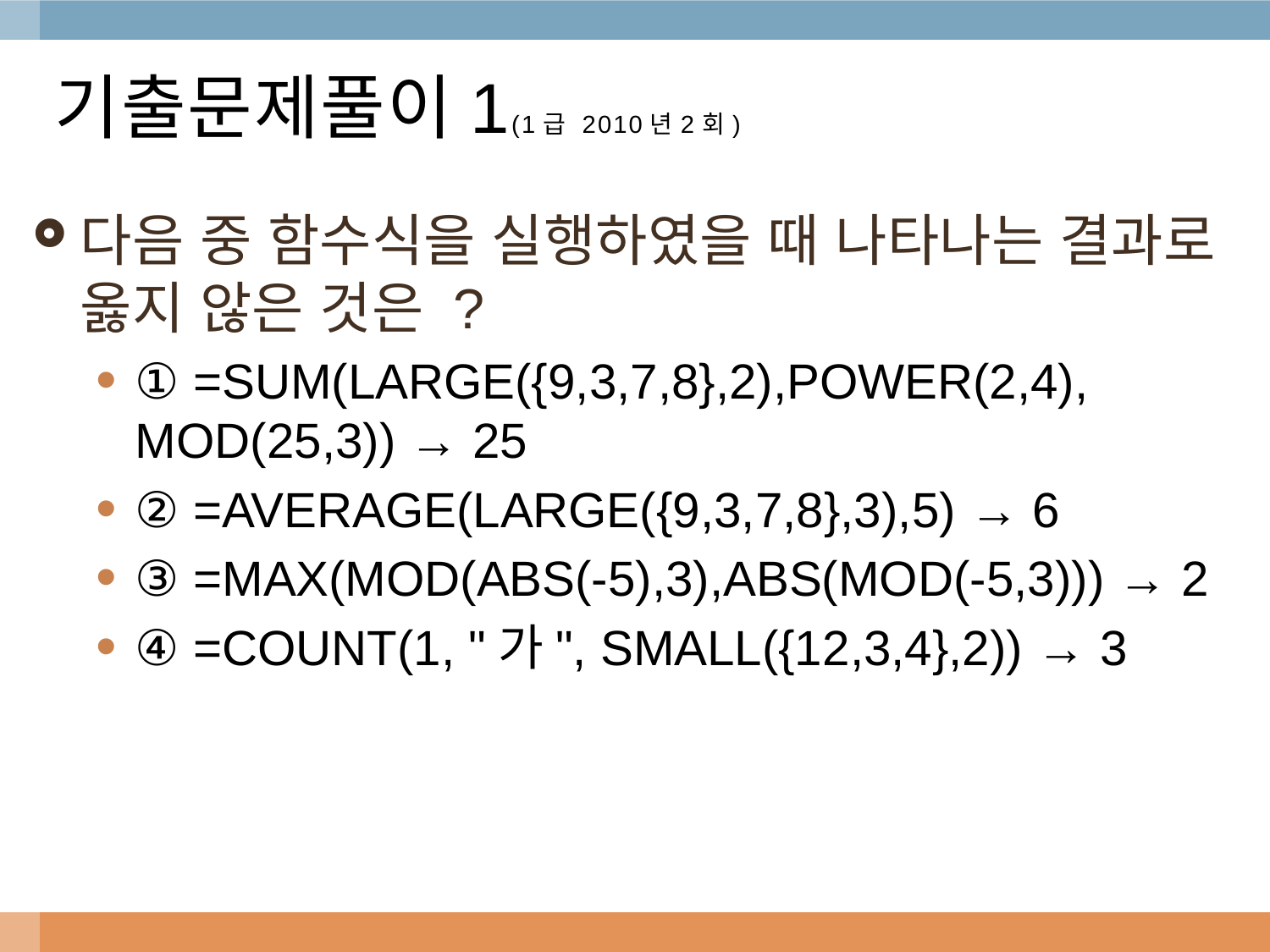

# 기출문제풀이1(1급 2010년2회)
다음 중 함수식을 실행하였을 때 나타나는 결과로 옳지 않은 것은 ?
① =SUM(LARGE({9,3,7,8},2),POWER(2,4), MOD(25,3)) → 25
② =AVERAGE(LARGE({9,3,7,8},3),5) → 6
③ =MAX(MOD(ABS(-5),3),ABS(MOD(-5,3))) → 2
④ =COUNT(1, "가", SMALL({12,3,4},2)) → 3